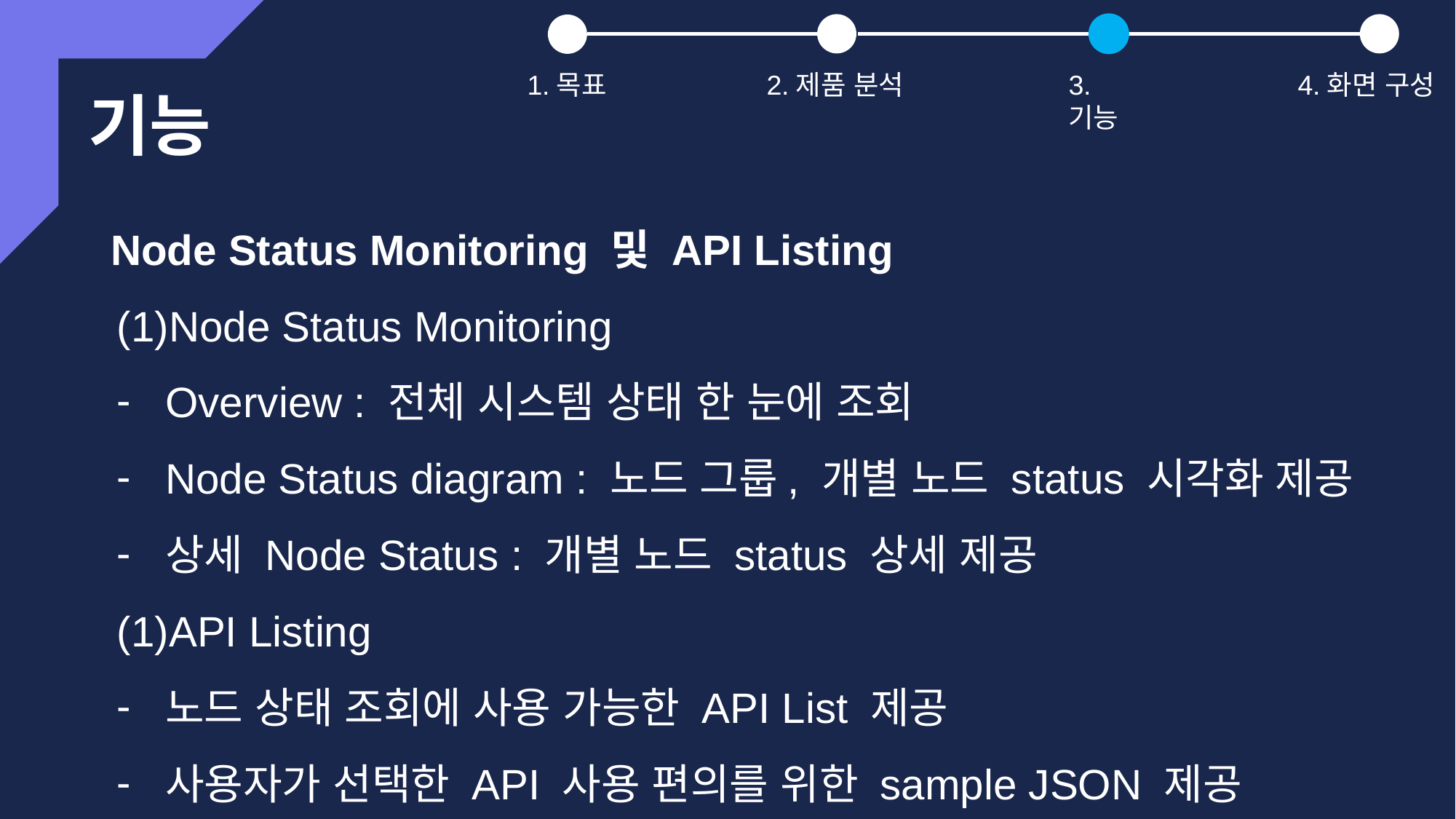

# 기능
1.목표
2.제품 분석
3.기능
4.화면 구성
Node Status Monitoring 및 API Listing
Node Status Monitoring
Overview : 전체 시스템 상태 한 눈에 조회
Node Status diagram : 노드 그룹, 개별 노드 status 시각화 제공
상세 Node Status : 개별 노드 status 상세 제공
API Listing
노드 상태 조회에 사용 가능한 API List 제공
사용자가 선택한 API 사용 편의를 위한 sample JSON 제공

Overview: 전체 시스템 상태 한 눈에 조회
Node Status log: JSON 형태로 상태 데이터 출력
Node Status diagram: status 데이터 시각화 제공
1차 기획서에서 monitoring 집중할 때 내용